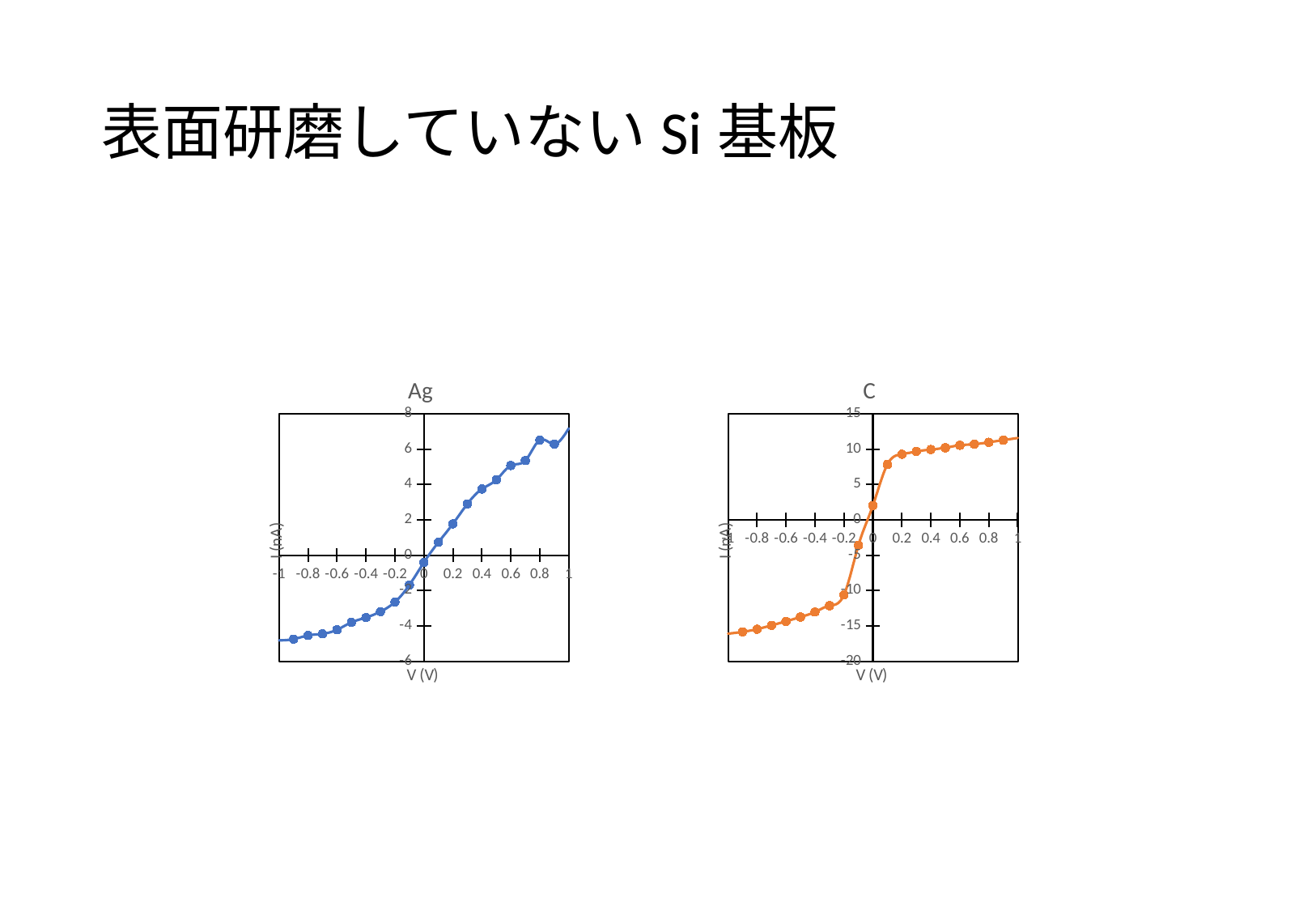

表面研磨していないSi基板

### Chart: Ag

| Category |  |
|---|---|

### Chart: C

| Category | C |
|---|---|